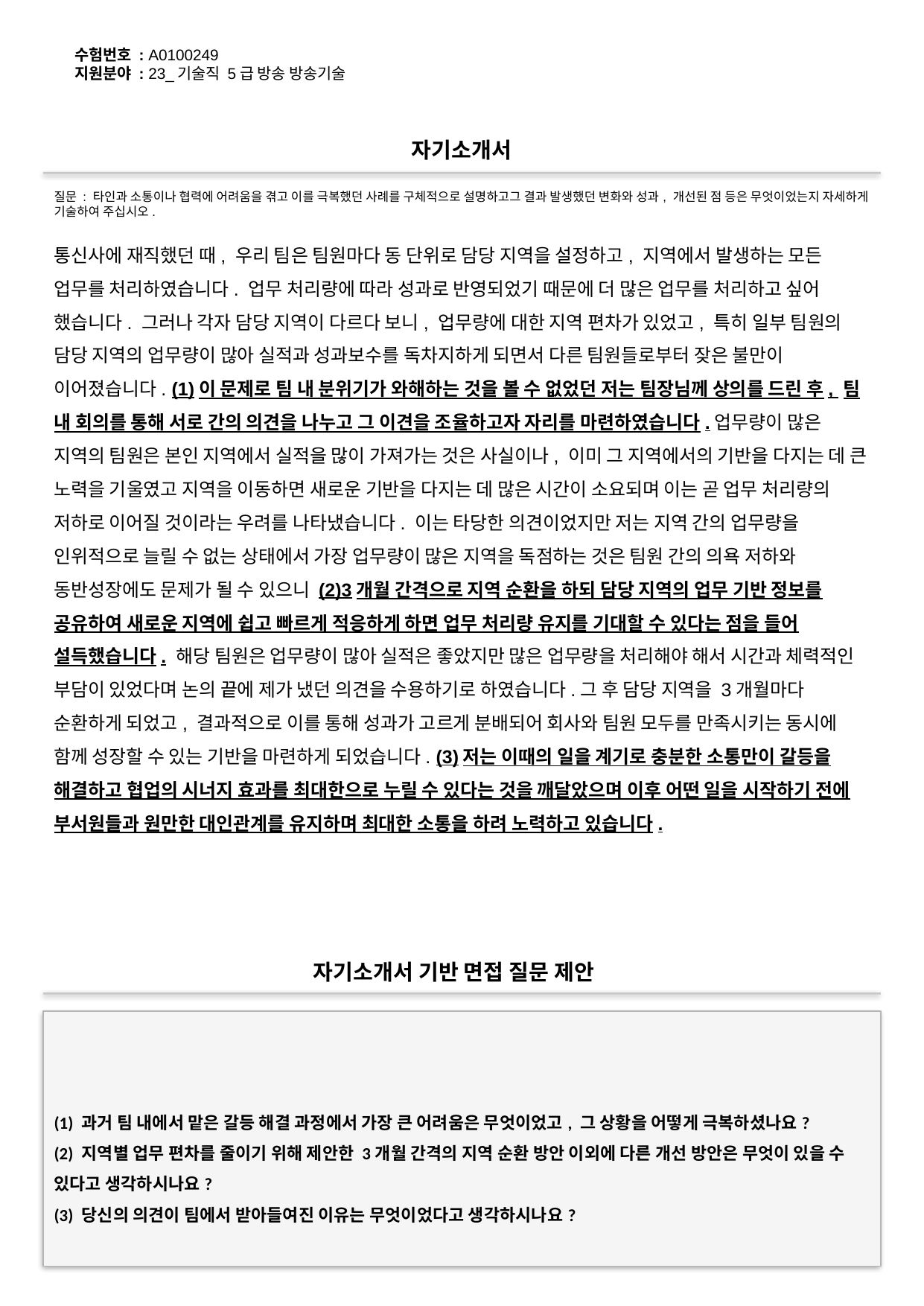

수험번호 : A0100249
지원분야 : 23_기술직 5급 방송 방송기술
#

자기소개서

질문 : 타인과 소통이나 협력에 어려움을 겪고 이를 극복했던 사례를 구체적으로 설명하고그 결과 발생했던 변화와 성과, 개선된 점 등은 무엇이었는지 자세하게 기술하여 주십시오.

통신사에 재직했던 때, 우리 팀은 팀원마다 동 단위로 담당 지역을 설정하고, 지역에서 발생하는 모든 업무를 처리하였습니다. 업무 처리량에 따라 성과로 반영되었기 때문에 더 많은 업무를 처리하고 싶어 했습니다. 그러나 각자 담당 지역이 다르다 보니, 업무량에 대한 지역 편차가 있었고, 특히 일부 팀원의 담당 지역의 업무량이 많아 실적과 성과보수를 독차지하게 되면서 다른 팀원들로부터 잦은 불만이 이어졌습니다. (1)이 문제로 팀 내 분위기가 와해하는 것을 볼 수 없었던 저는 팀장님께 상의를 드린 후, 팀 내 회의를 통해 서로 간의 의견을 나누고 그 이견을 조율하고자 자리를 마련하였습니다.업무량이 많은 지역의 팀원은 본인 지역에서 실적을 많이 가져가는 것은 사실이나, 이미 그 지역에서의 기반을 다지는 데 큰 노력을 기울였고 지역을 이동하면 새로운 기반을 다지는 데 많은 시간이 소요되며 이는 곧 업무 처리량의 저하로 이어질 것이라는 우려를 나타냈습니다. 이는 타당한 의견이었지만 저는 지역 간의 업무량을 인위적으로 늘릴 수 없는 상태에서 가장 업무량이 많은 지역을 독점하는 것은 팀원 간의 의욕 저하와 동반성장에도 문제가 될 수 있으니 (2)3개월 간격으로 지역 순환을 하되 담당 지역의 업무 기반 정보를 공유하여 새로운 지역에 쉽고 빠르게 적응하게 하면 업무 처리량 유지를 기대할 수 있다는 점을 들어 설득했습니다. 해당 팀원은 업무량이 많아 실적은 좋았지만 많은 업무량을 처리해야 해서 시간과 체력적인 부담이 있었다며 논의 끝에 제가 냈던 의견을 수용하기로 하였습니다.그 후 담당 지역을 3개월마다 순환하게 되었고, 결과적으로 이를 통해 성과가 고르게 분배되어 회사와 팀원 모두를 만족시키는 동시에 함께 성장할 수 있는 기반을 마련하게 되었습니다. (3)저는 이때의 일을 계기로 충분한 소통만이 갈등을 해결하고 협업의 시너지 효과를 최대한으로 누릴 수 있다는 것을 깨달았으며 이후 어떤 일을 시작하기 전에 부서원들과 원만한 대인관계를 유지하며 최대한 소통을 하려 노력하고 있습니다.

자기소개서 기반 면접 질문 제안

(1) 과거 팀 내에서 맡은 갈등 해결 과정에서 가장 큰 어려움은 무엇이었고, 그 상황을 어떻게 극복하셨나요?
(2) 지역별 업무 편차를 줄이기 위해 제안한 3개월 간격의 지역 순환 방안 이외에 다른 개선 방안은 무엇이 있을 수 있다고 생각하시나요?
(3) 당신의 의견이 팀에서 받아들여진 이유는 무엇이었다고 생각하시나요?